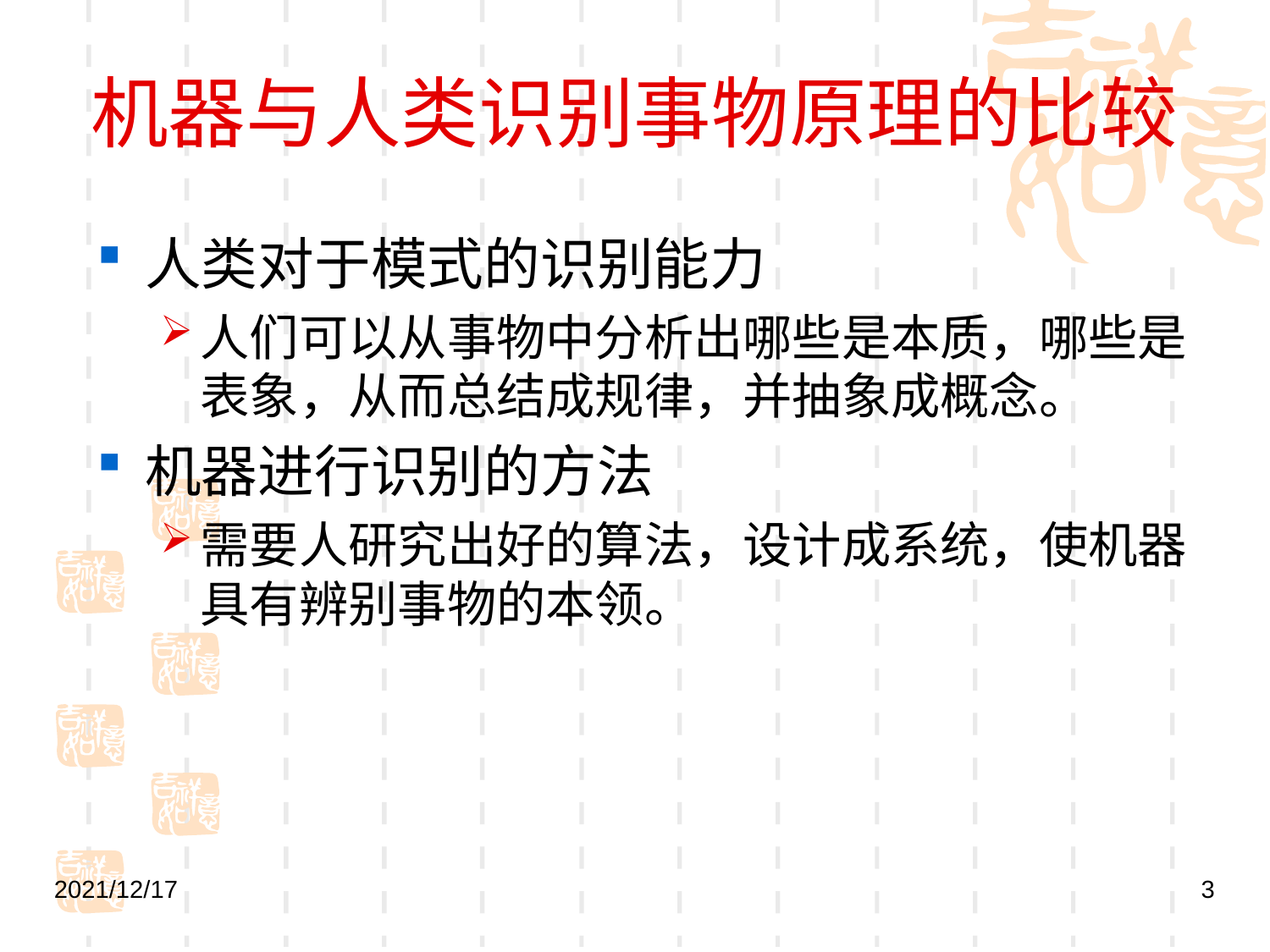

# 机器与人类识别事物原理的比较
人类对于模式的识别能力
人们可以从事物中分析出哪些是本质，哪些是表象，从而总结成规律，并抽象成概念。
机器进行识别的方法
需要人研究出好的算法，设计成系统，使机器具有辨别事物的本领。

2021/12/17
3